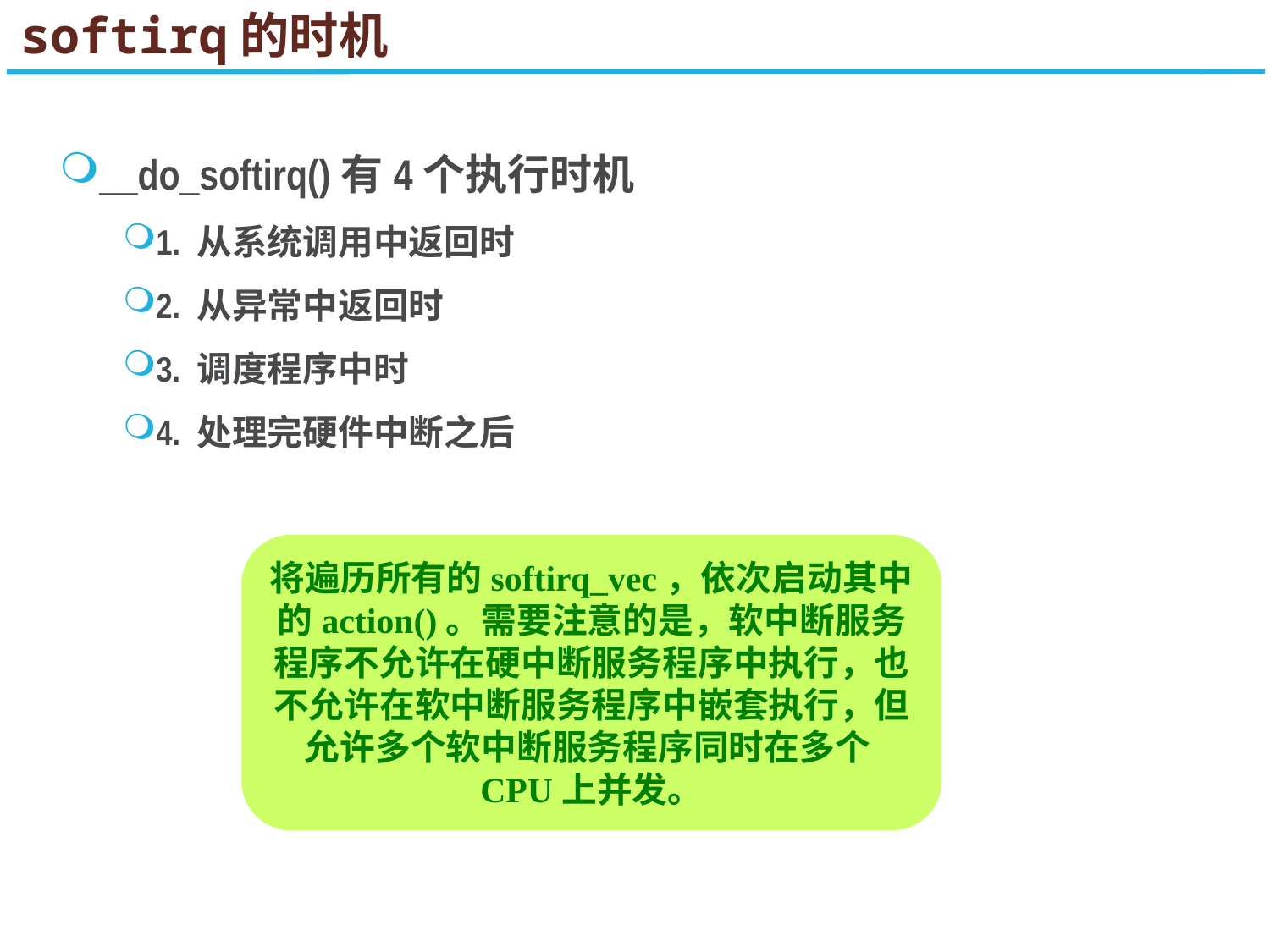

softirq的时机
__do_softirq()有4个执行时机
1. 从系统调用中返回时
2. 从异常中返回时
3. 调度程序中时
4. 处理完硬件中断之后
将遍历所有的softirq_vec，依次启动其中的action()。需要注意的是，软中断服务程序不允许在硬中断服务程序中执行，也不允许在软中断服务程序中嵌套执行，但允许多个软中断服务程序同时在多个CPU上并发。